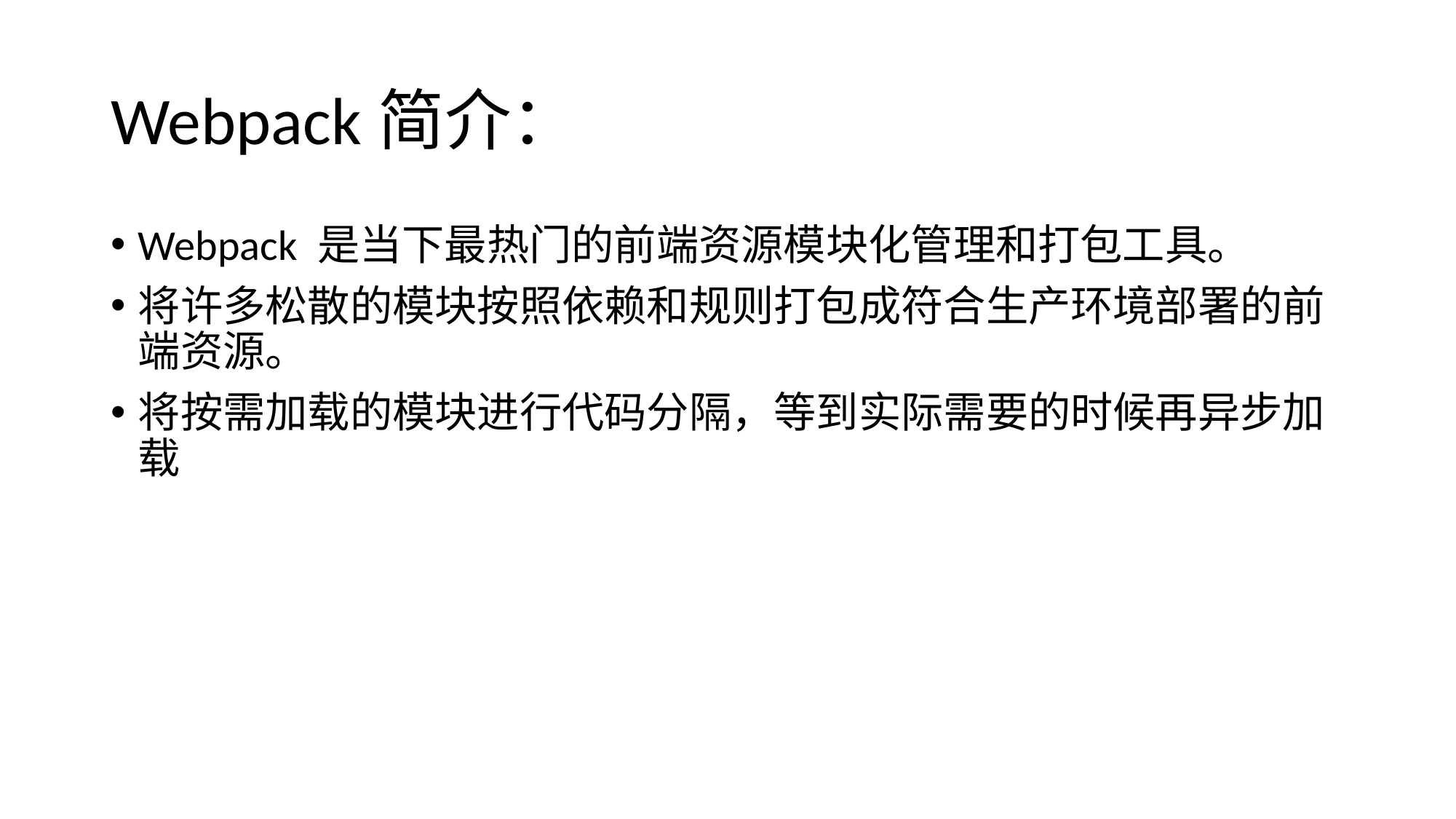

# Webpack简介：
Webpack 是当下最热门的前端资源模块化管理和打包工具。
将许多松散的模块按照依赖和规则打包成符合生产环境部署的前端资源。
将按需加载的模块进行代码分隔，等到实际需要的时候再异步加载